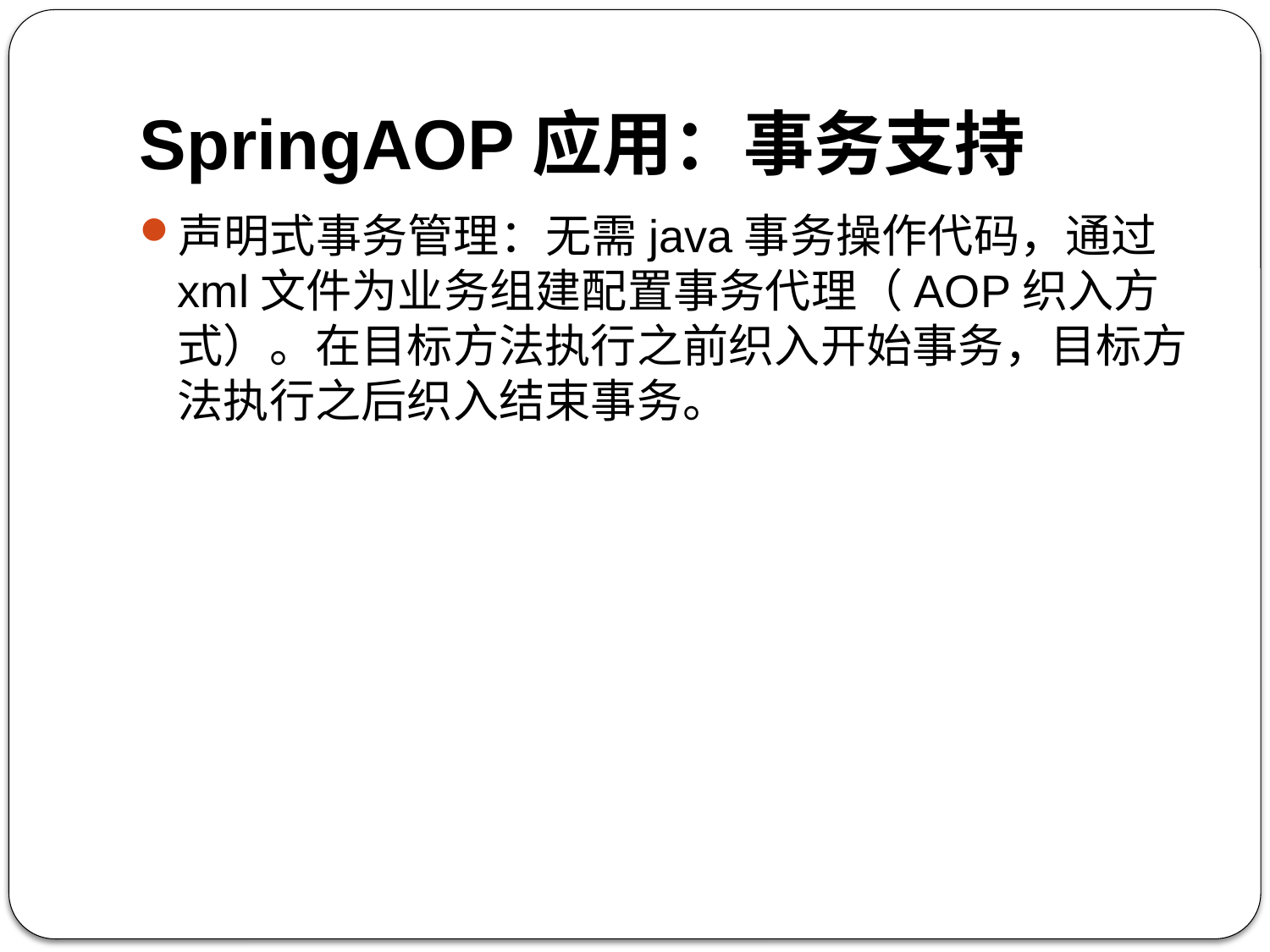

# SpringAOP应用：事务支持
声明式事务管理：无需java事务操作代码，通过xml文件为业务组建配置事务代理（AOP织入方式）。在目标方法执行之前织入开始事务，目标方法执行之后织入结束事务。